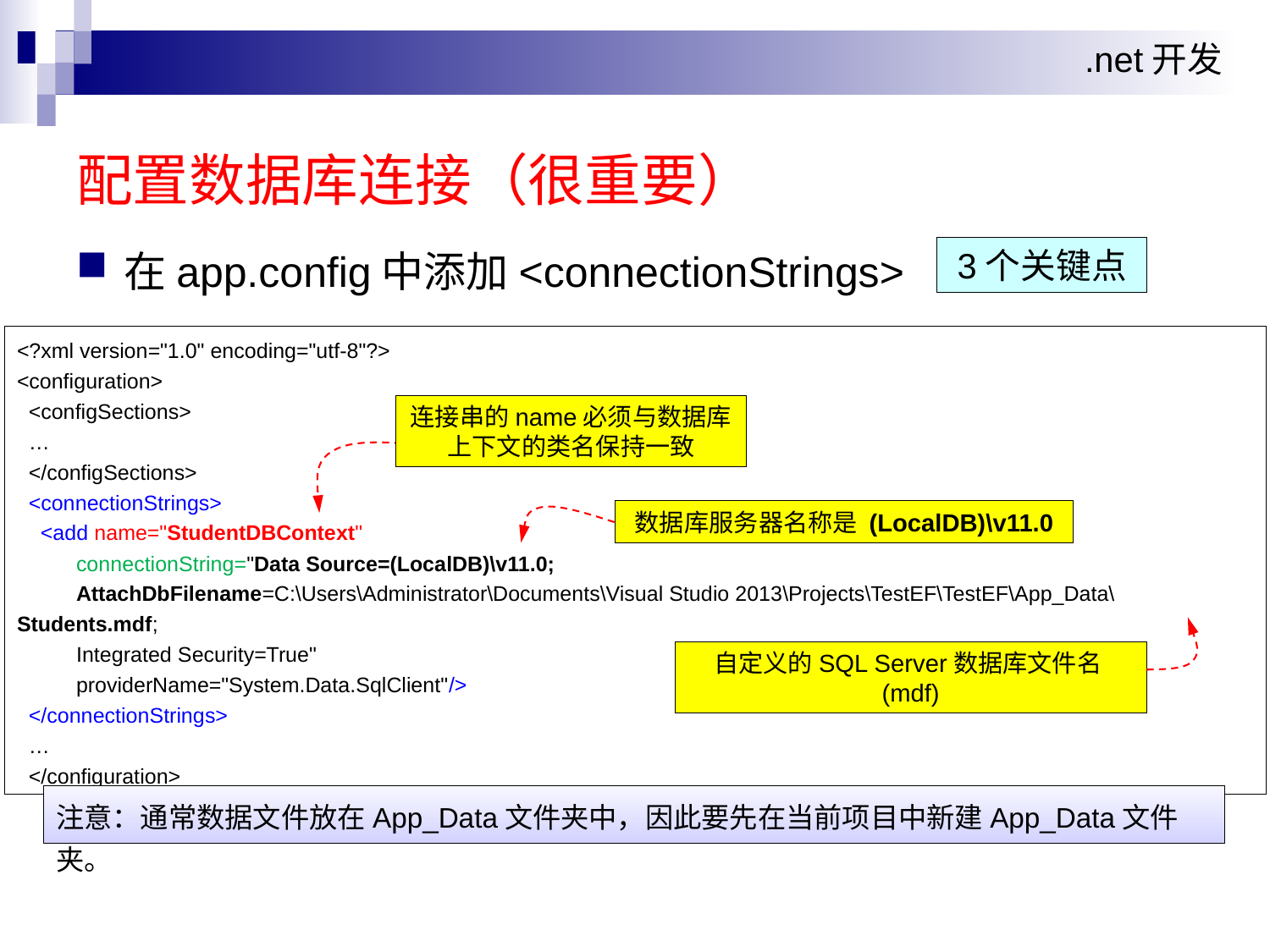

配置数据库连接（很重要）
在app.config中添加<connectionStrings>
3个关键点
<?xml version="1.0" encoding="utf-8"?>
<configuration>
  <configSections>
  …
  </configSections>
  <connectionStrings>
    <add name="StudentDBContext"
          connectionString="Data Source=(LocalDB)\v11.0;
          AttachDbFilename=C:\Users\Administrator\Documents\Visual Studio 2013\Projects\TestEF\TestEF\App_Data\Students.mdf;
          Integrated Security=True"
          providerName="System.Data.SqlClient"/>
  </connectionStrings>
  …
  </configuration>
连接串的name必须与数据库上下文的类名保持一致

数据库服务器名称是 (LocalDB)\v11.0

自定义的SQL Server数据库文件名(mdf)
注意：通常数据文件放在App_Data文件夹中，因此要先在当前项目中新建App_Data文件夹。